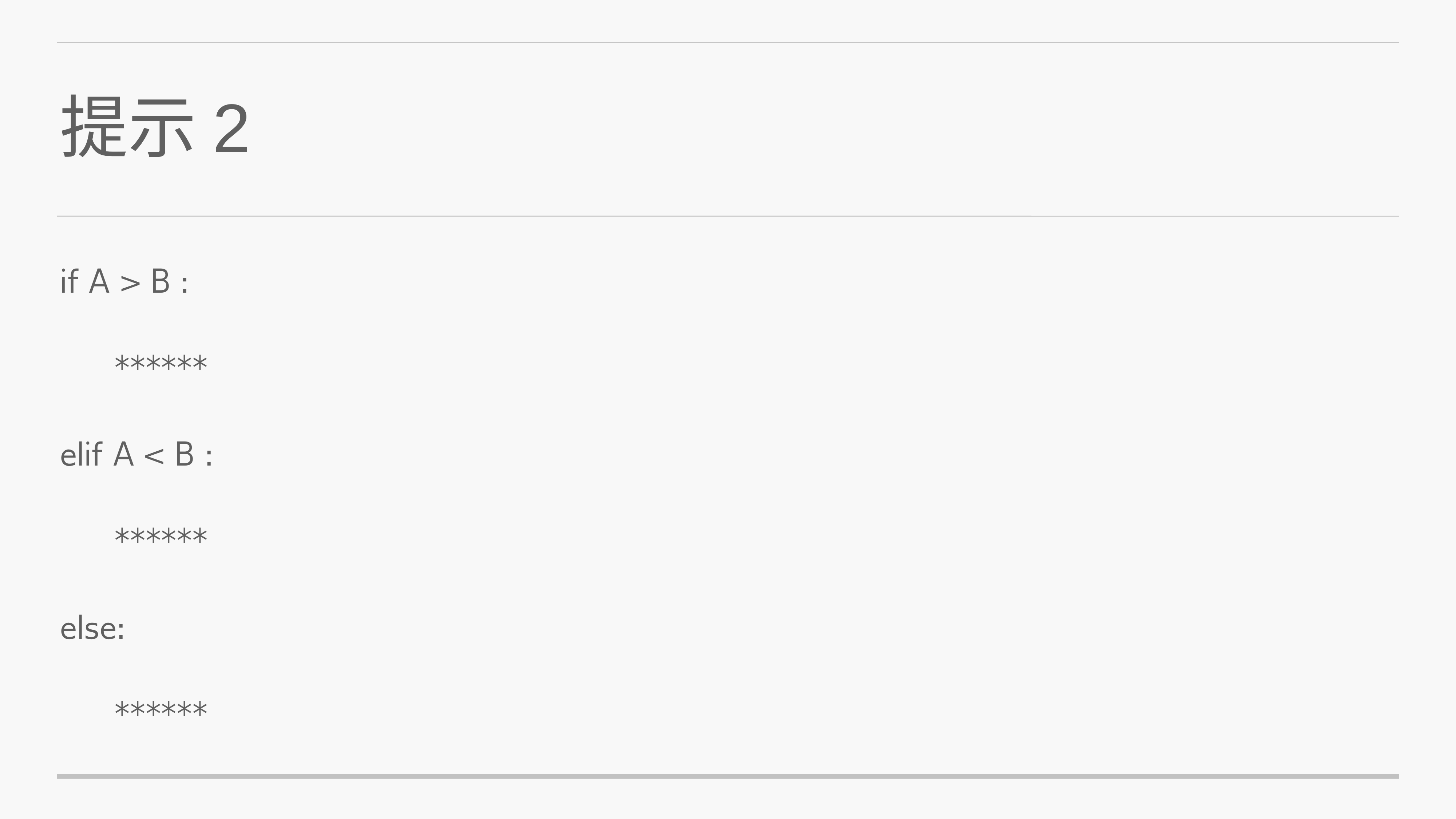

# 提示2
if A > B :
	******
elif A < B :
	******
else:
	******